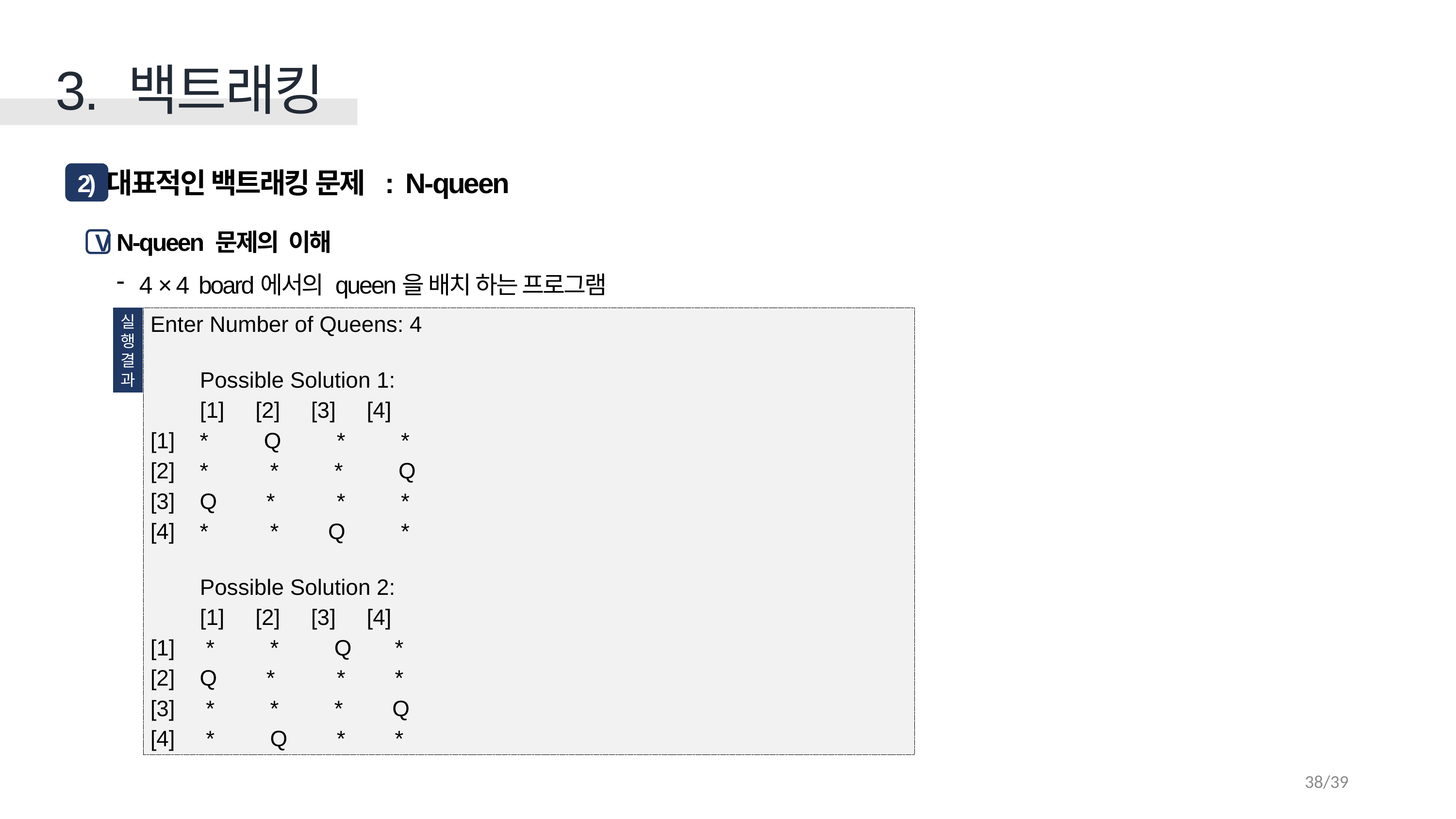

3. 백트래킹

대표적인 백트래킹 문제  :  N-queen
2)
N-queen 문제의  이해
V
4 × 4  board에서의 queen을 배치 하는 프로그램
실
행
결
과
Enter Number of Queens: 4

        Possible Solution 1:
        [1]     [2]     [3]     [4]
[1]    *         Q         *         *
[2]    *          *         *         Q
[3]    Q        *          *         *
[4]    *          *        Q         *

        Possible Solution 2:
        [1]     [2]     [3]     [4]
[1]     *         *         Q       *
[2]    Q        *          *        *
[3]     *         *         *        Q
[4]     *         Q        *        *
38/39